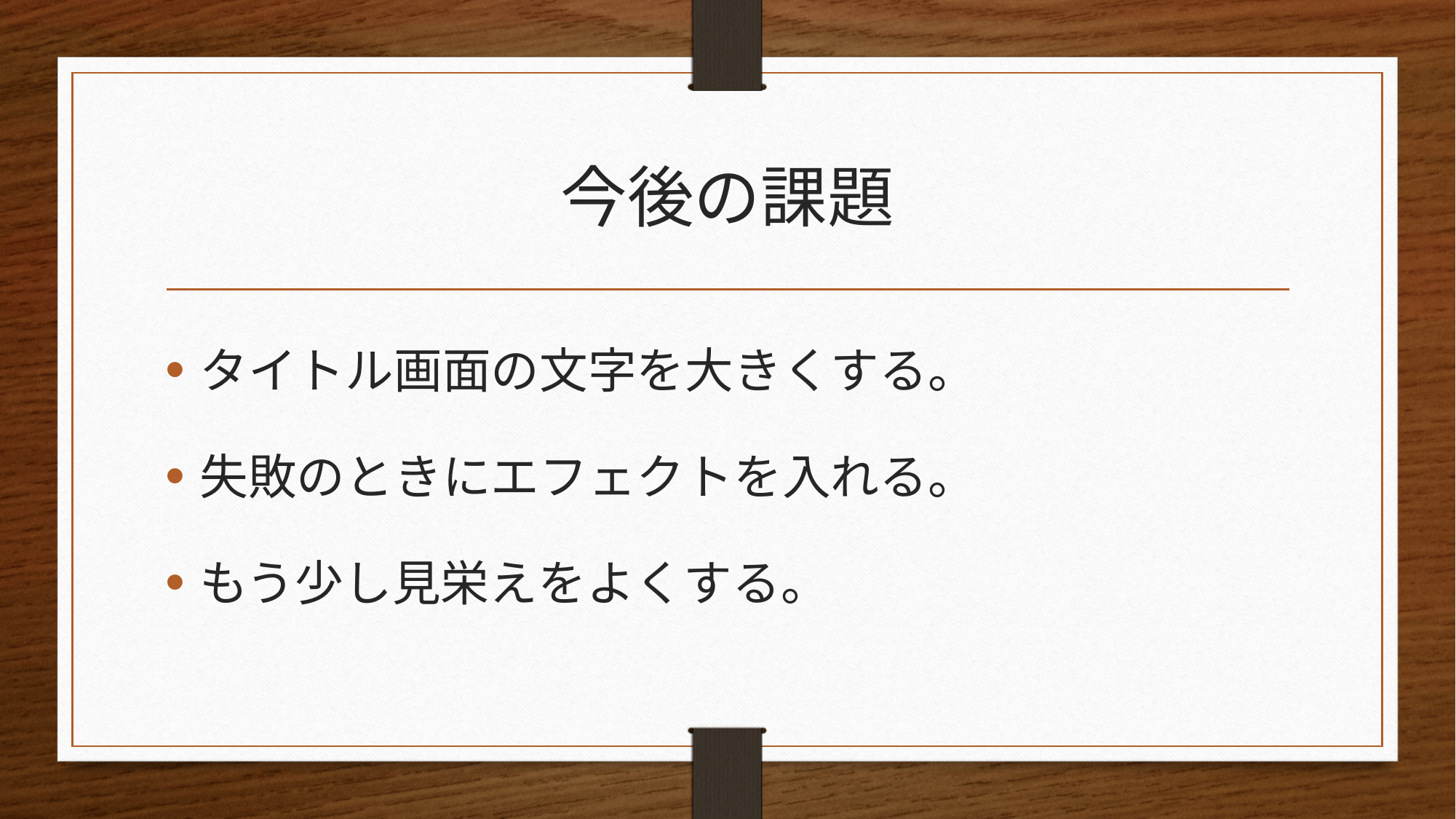

# 今後の課題
タイトル画面の文字を大きくする。
失敗のときにエフェクトを入れる。
もう少し見栄えをよくする。